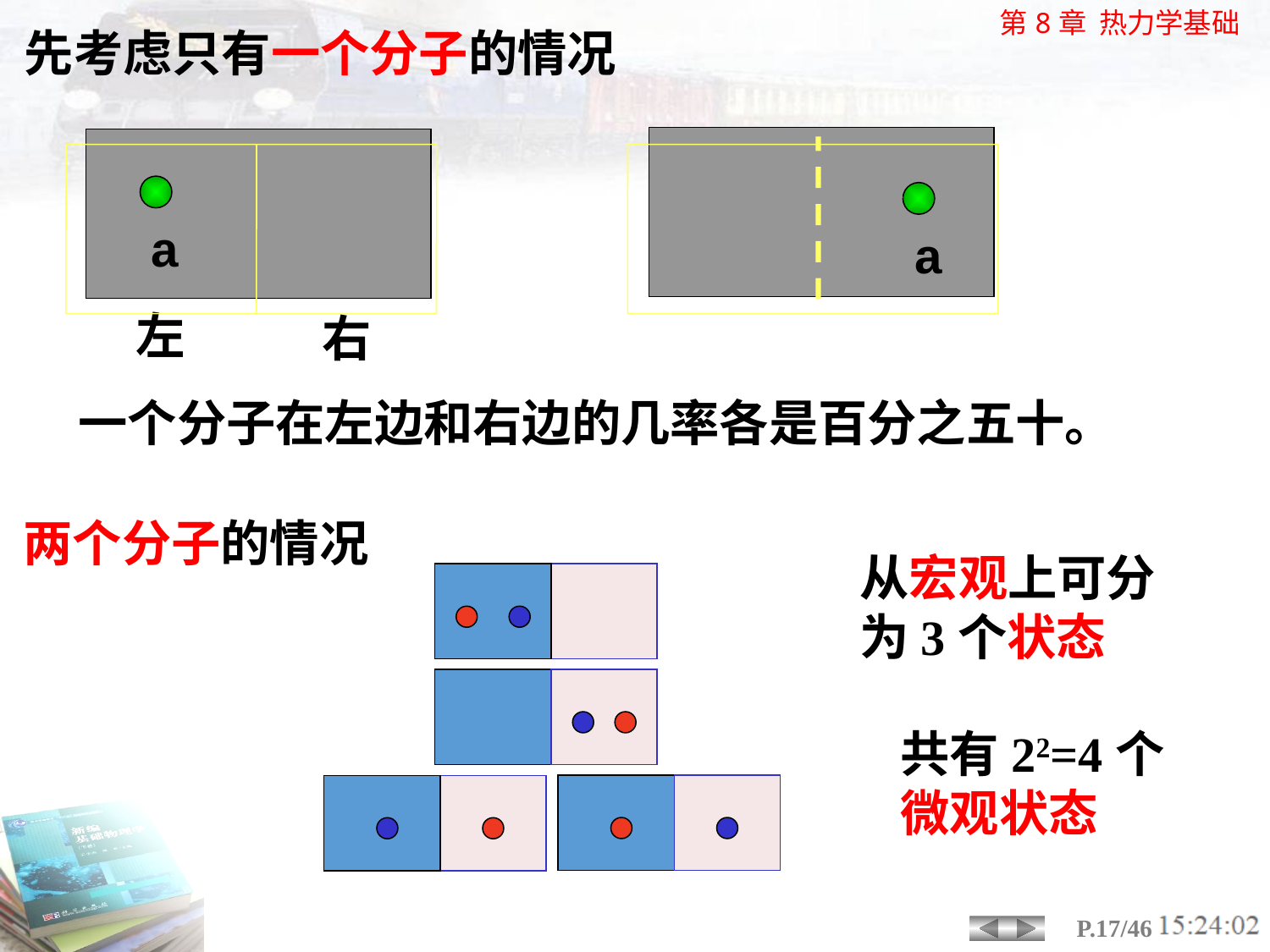

先考虑只有一个分子的情况

a
左
右

a

一个分子在左边和右边的几率各是百分之五十。
两个分子的情况
从宏观上可分
为3个状态

共有22=4个
微观状态